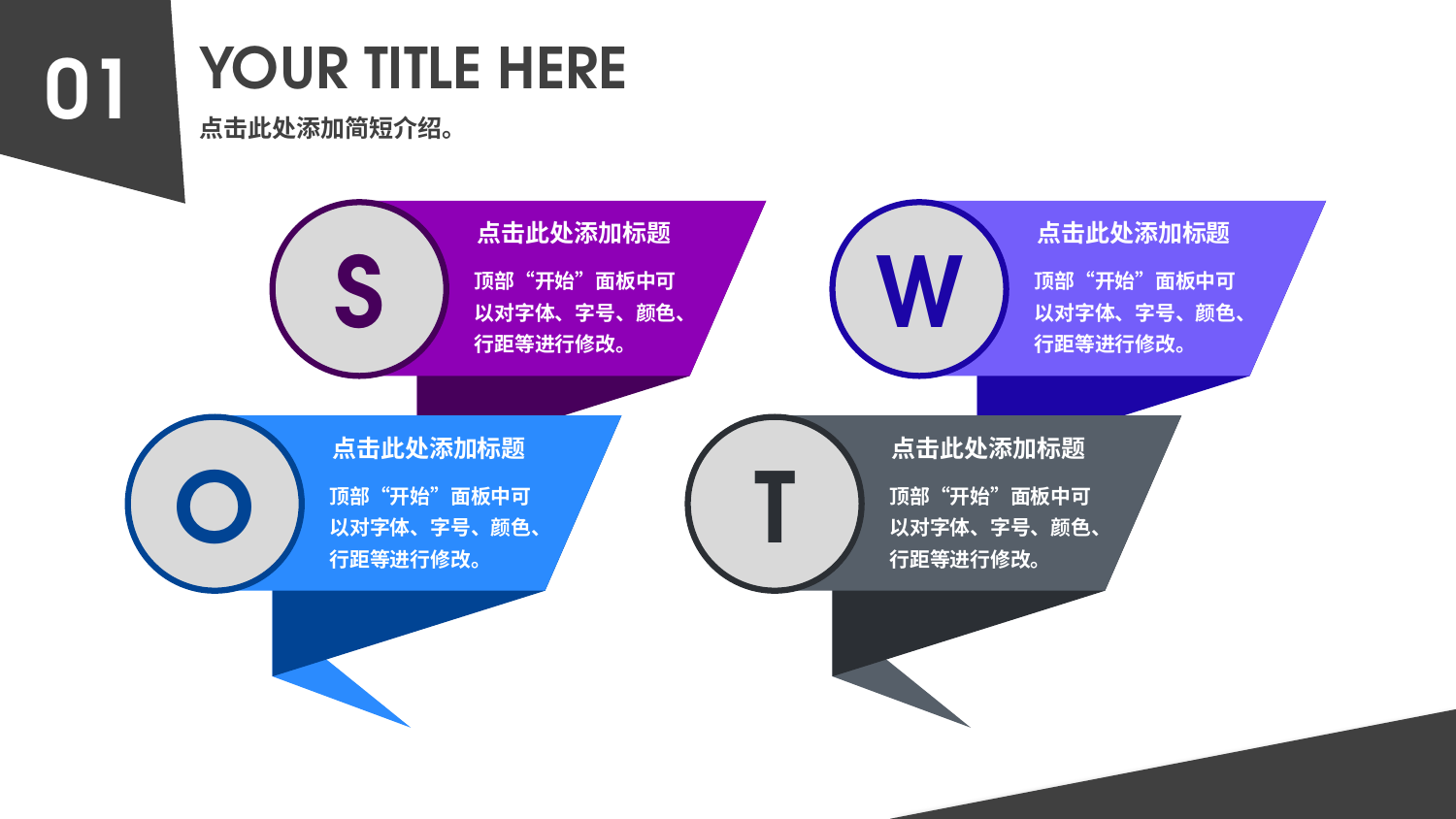

01
YOUR TITLE HERE
点击此处添加简短介绍。

S
点击此处添加标题
顶部“开始”面板中可以对字体、字号、颜色、行距等进行修改。
W
点击此处添加标题
顶部“开始”面板中可以对字体、字号、颜色、行距等进行修改。

O
点击此处添加标题
顶部“开始”面板中可以对字体、字号、颜色、行距等进行修改。
T
点击此处添加标题
顶部“开始”面板中可以对字体、字号、颜色、行距等进行修改。